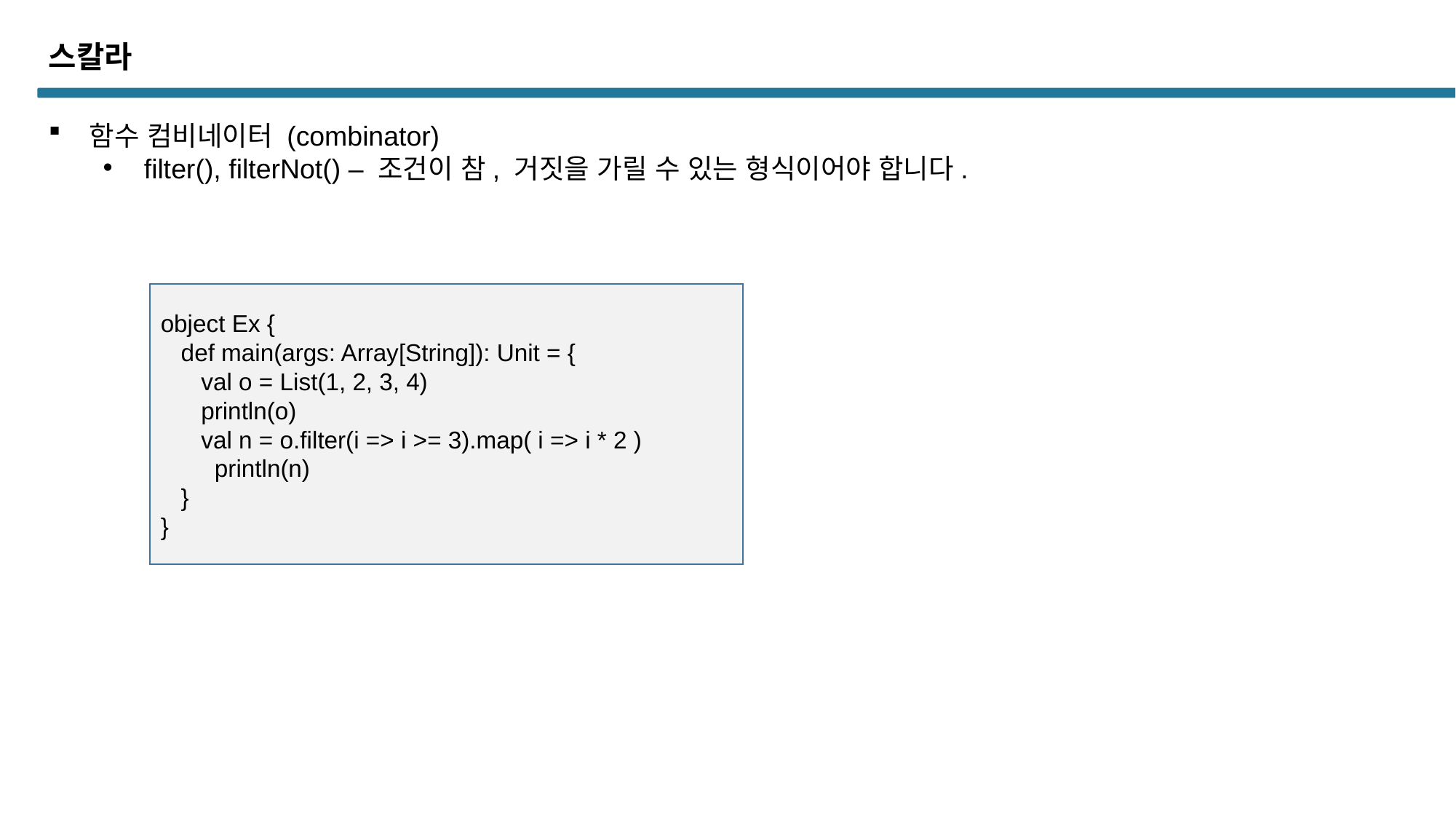

스칼라
함수 컴비네이터 (combinator)
filter(), filterNot() – 조건이 참, 거짓을 가릴 수 있는 형식이어야 합니다.
object Ex {
   def main(args: Array[String]): Unit = {
      val o = List(1, 2, 3, 4)
      println(o)
      val n = o.filter(i => i >= 3).map( i => i * 2 )
        println(n)
   }
}